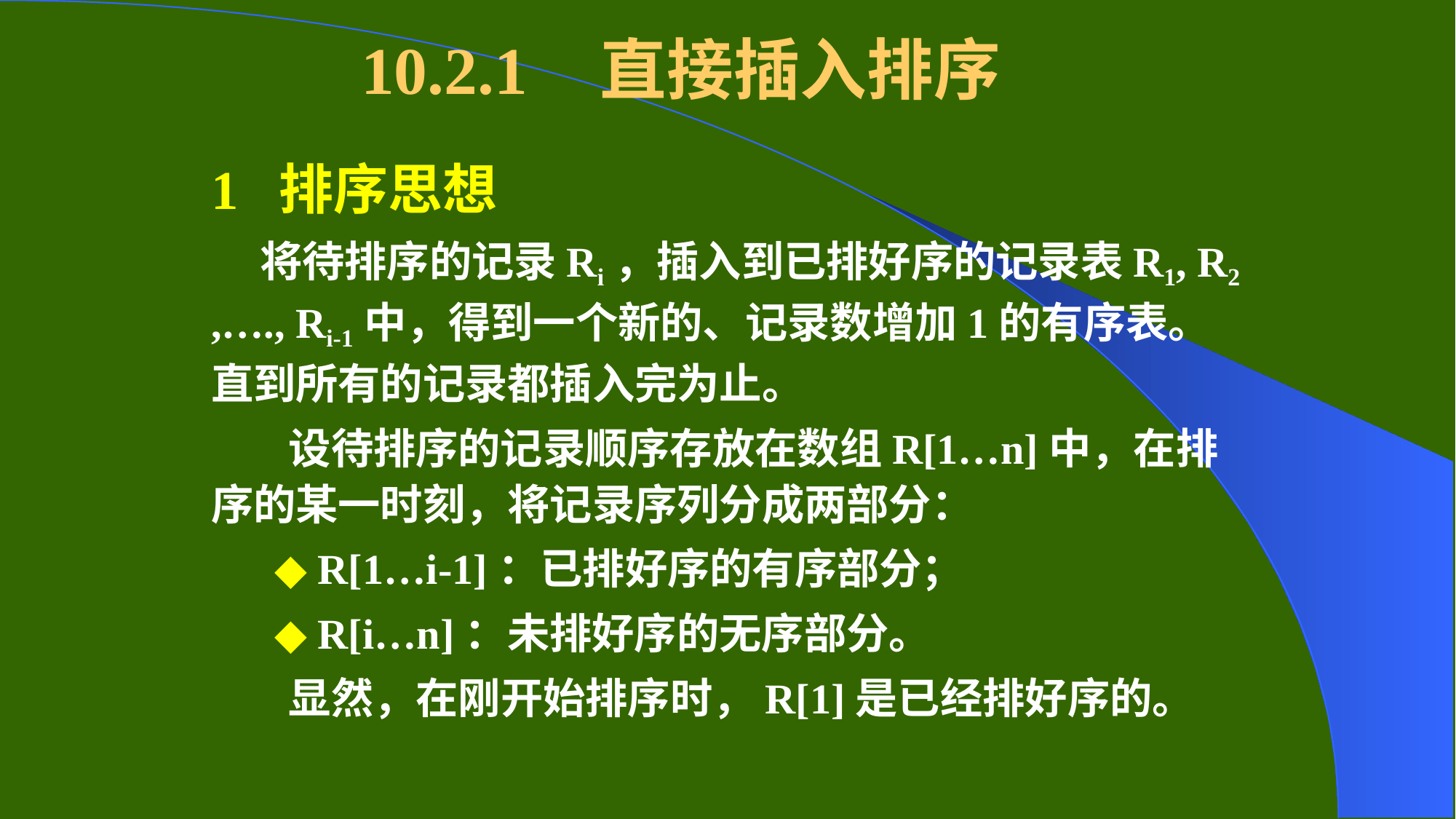

# 10.2.1   直接插入排序
1  排序思想
    将待排序的记录Ri，插入到已排好序的记录表R1, R2 ,…., Ri-1中，得到一个新的、记录数增加1的有序表。 直到所有的记录都插入完为止。
       设待排序的记录顺序存放在数组R[1…n]中，在排序的某一时刻，将记录序列分成两部分：
◆ R[1…i-1]：已排好序的有序部分；
◆ R[i…n]：未排好序的无序部分。
       显然，在刚开始排序时，R[1]是已经排好序的。